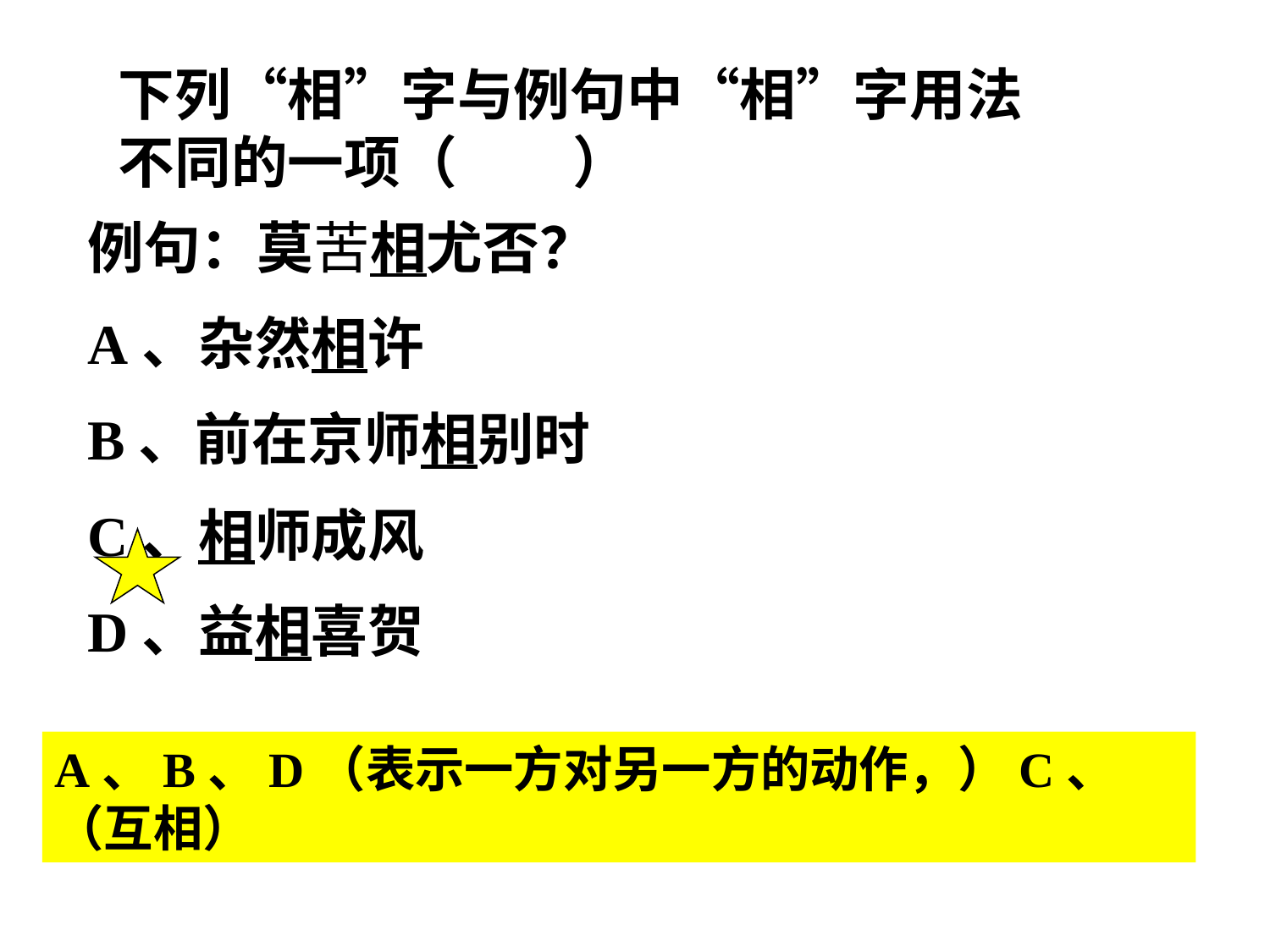

下列“相”字与例句中“相”字用法不同的一项（         ）
例句：莫苦相尤否？
A、杂然相许
B、前在京师相别时
C、相师成风
D、益相喜贺

A、B、D（表示一方对另一方的动作，）C、（互相）